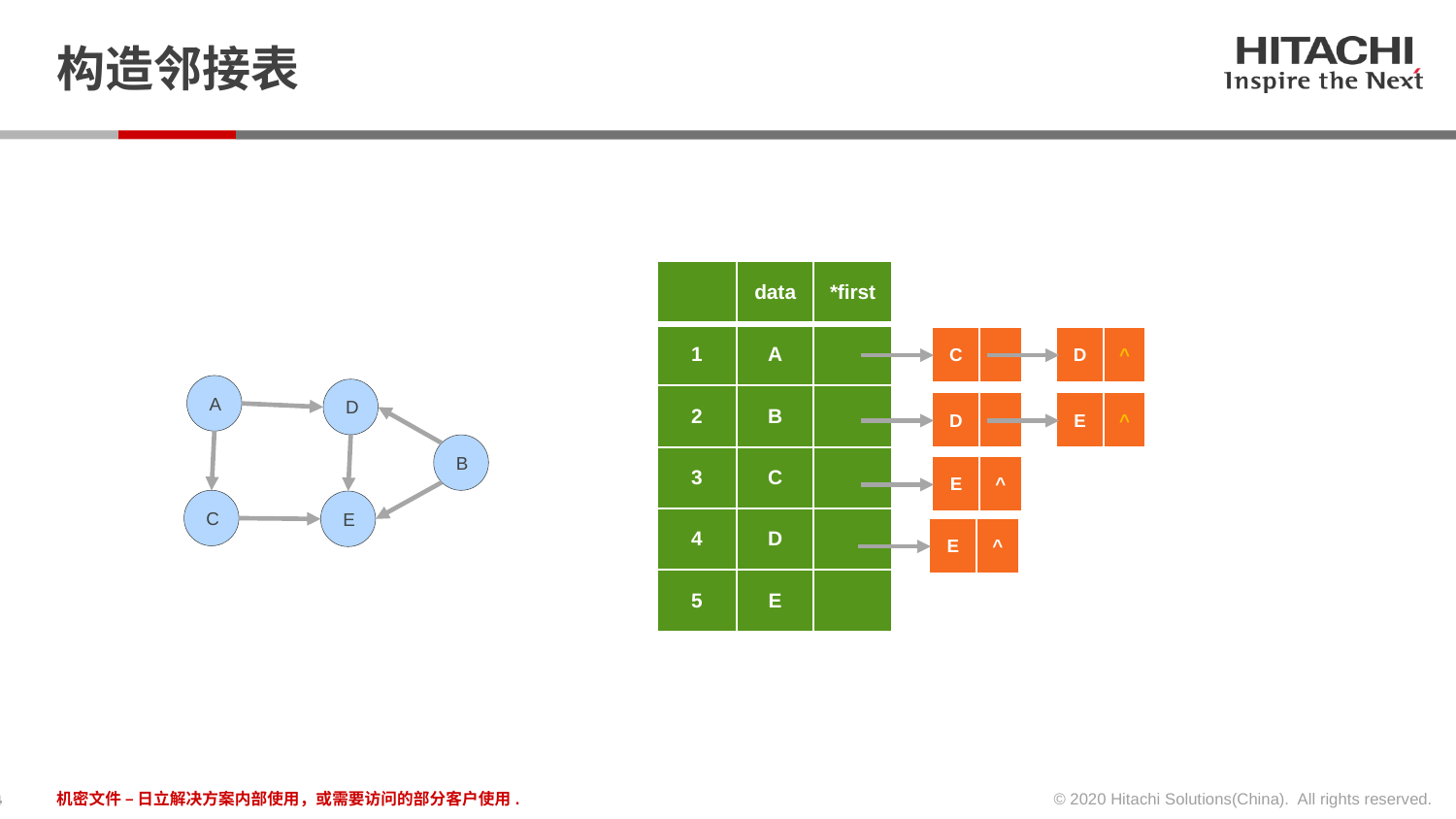

# 构造邻接表
|  | data | \*first |
| --- | --- | --- |
| 1 | A |  |
| 2 | B |  |
| 3 | C |  |
| 4 | D |  |
| 5 | E |  |
| D | ^ |
| --- | --- |
| C |  |
| --- | --- |
A
D
| E | ^ |
| --- | --- |
| D |  |
| --- | --- |
B

| E | ^ |
| --- | --- |
C
E
| E | ^ |
| --- | --- |